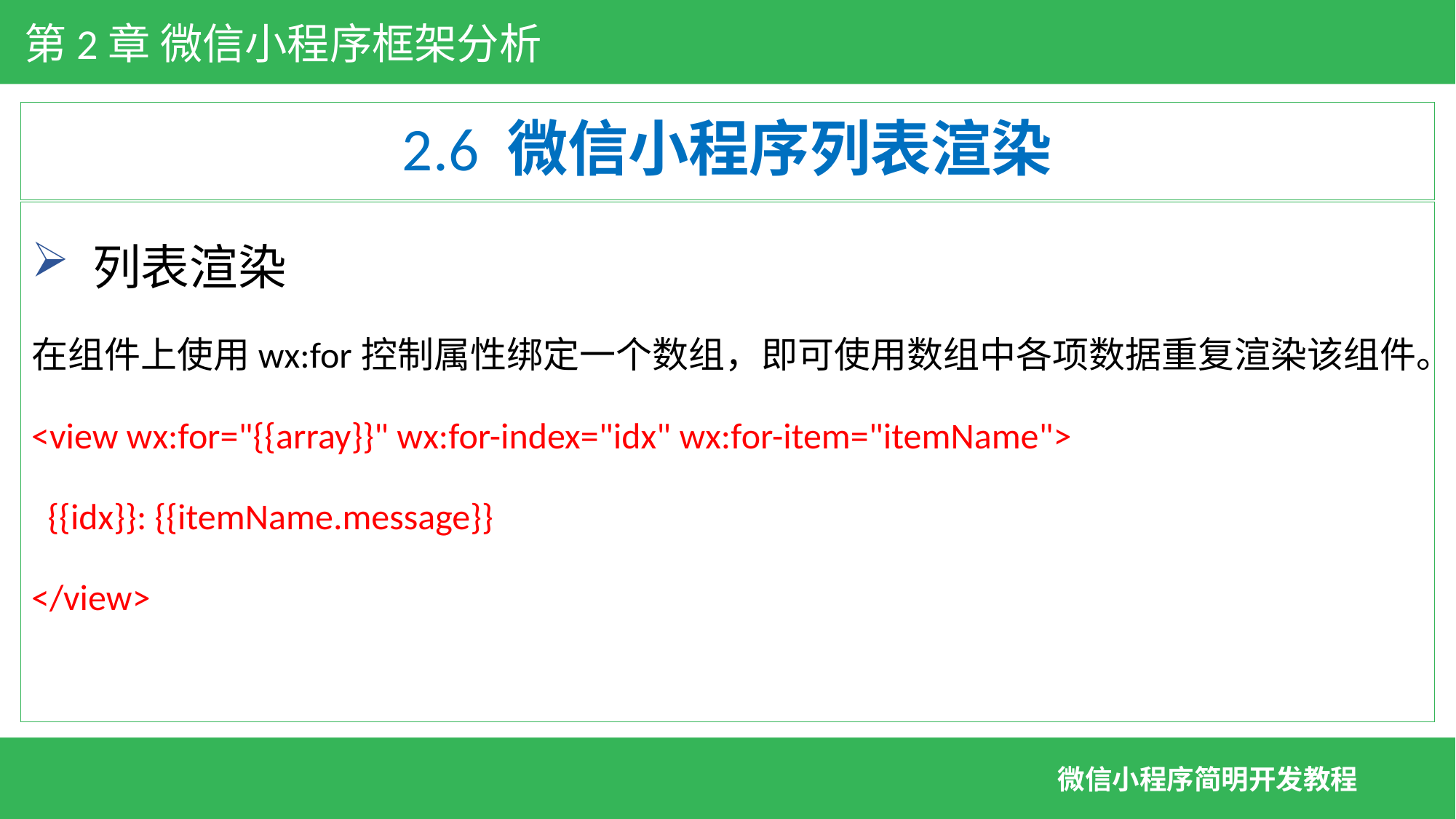

第2章 微信小程序框架分析

# 2.6 微信小程序列表渲染
 列表渲染
在组件上使用wx:for控制属性绑定一个数组，即可使用数组中各项数据重复渲染该组件。
<view wx:for="{{array}}" wx:for-index="idx" wx:for-item="itemName">
  {{idx}}: {{itemName.message}}
</view>

微信小程序简明开发教程